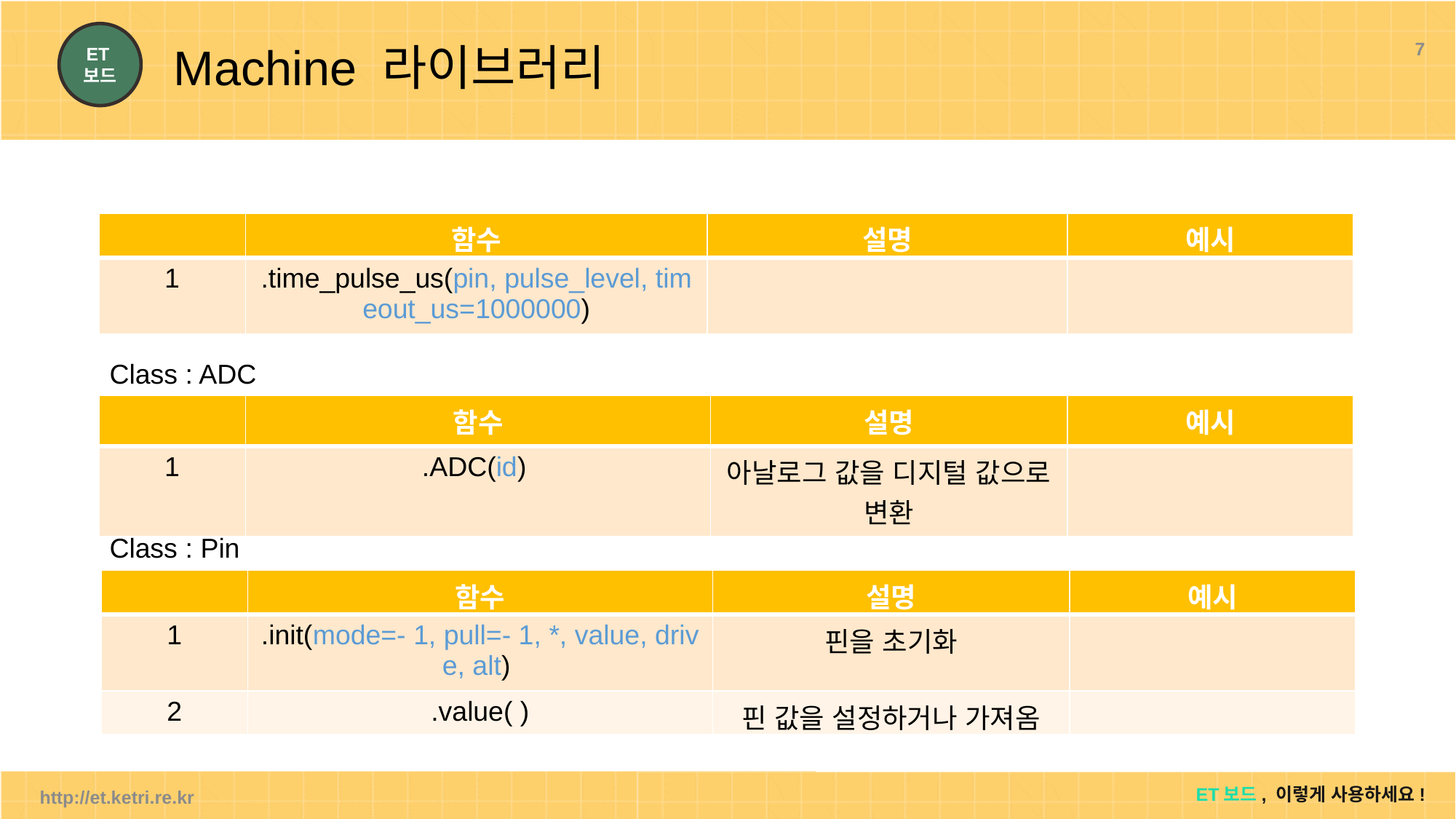

7
# Machine 라이브러리
|  | 함수 | 설명 | 예시 |
| --- | --- | --- | --- |
| 1 | .time\_pulse\_us(pin, pulse\_level, timeout\_us=1000000) |  |  |
Class : ADC
|  | 함수 | 설명 | 예시 |
| --- | --- | --- | --- |
| 1 | .ADC(id) | 아날로그 값을 디지털 값으로 변환 |  |
Class : Pin
|  | 함수 | 설명 | 예시 |
| --- | --- | --- | --- |
| 1 | .init(mode=- 1, pull=- 1, \*, value, drive, alt) | 핀을 초기화 |  |
| 2 | .value( ) | 핀 값을 설정하거나 가져옴 |  |
http://et.ketri.re.kr